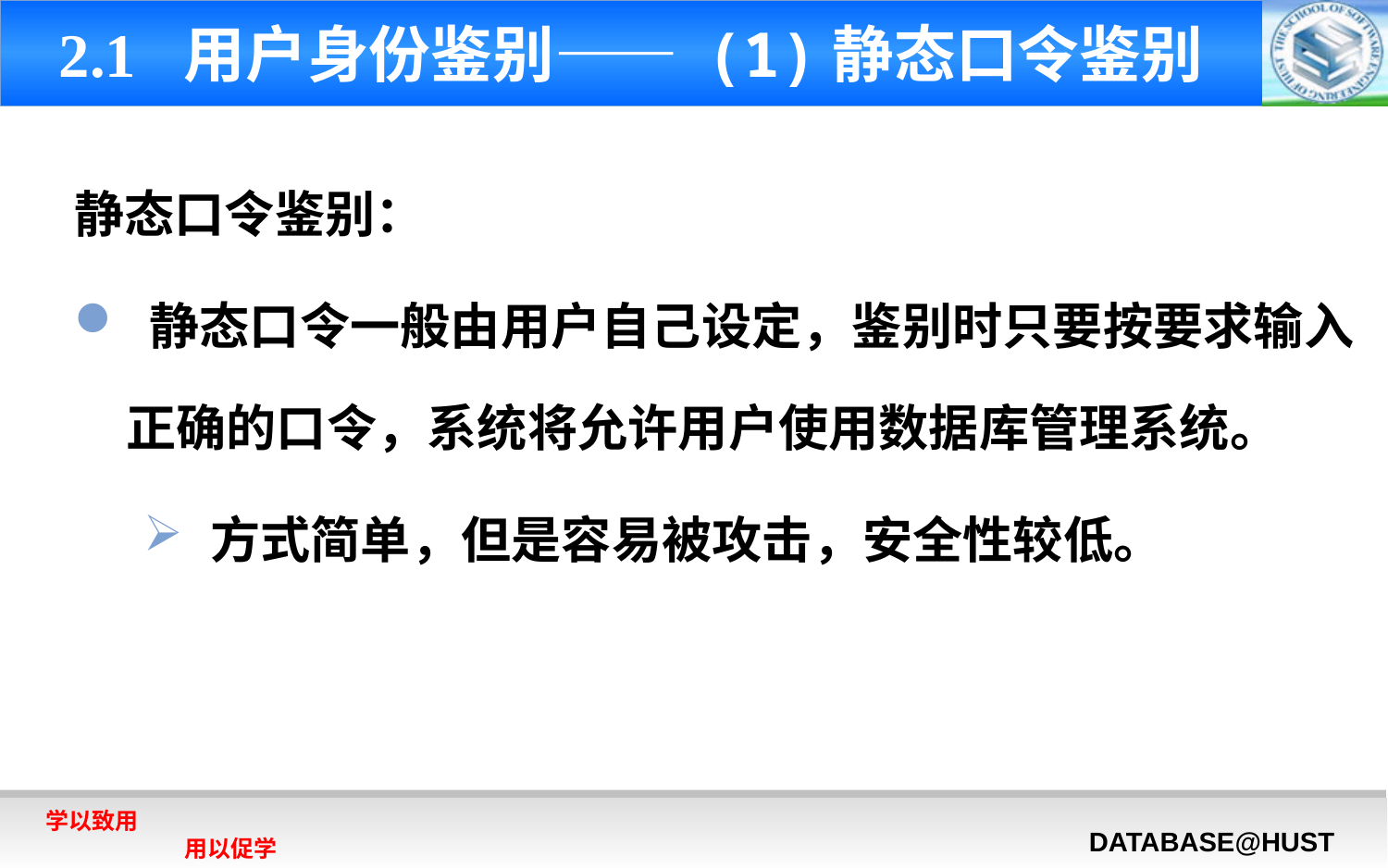

# 2.1  用户身份鉴别—— (1)静态口令鉴别
静态口令鉴别：
 静态口令一般由用户自己设定，鉴别时只要按要求输入正确的口令，系统将允许用户使用数据库管理系统。
 方式简单，但是容易被攻击，安全性较低。